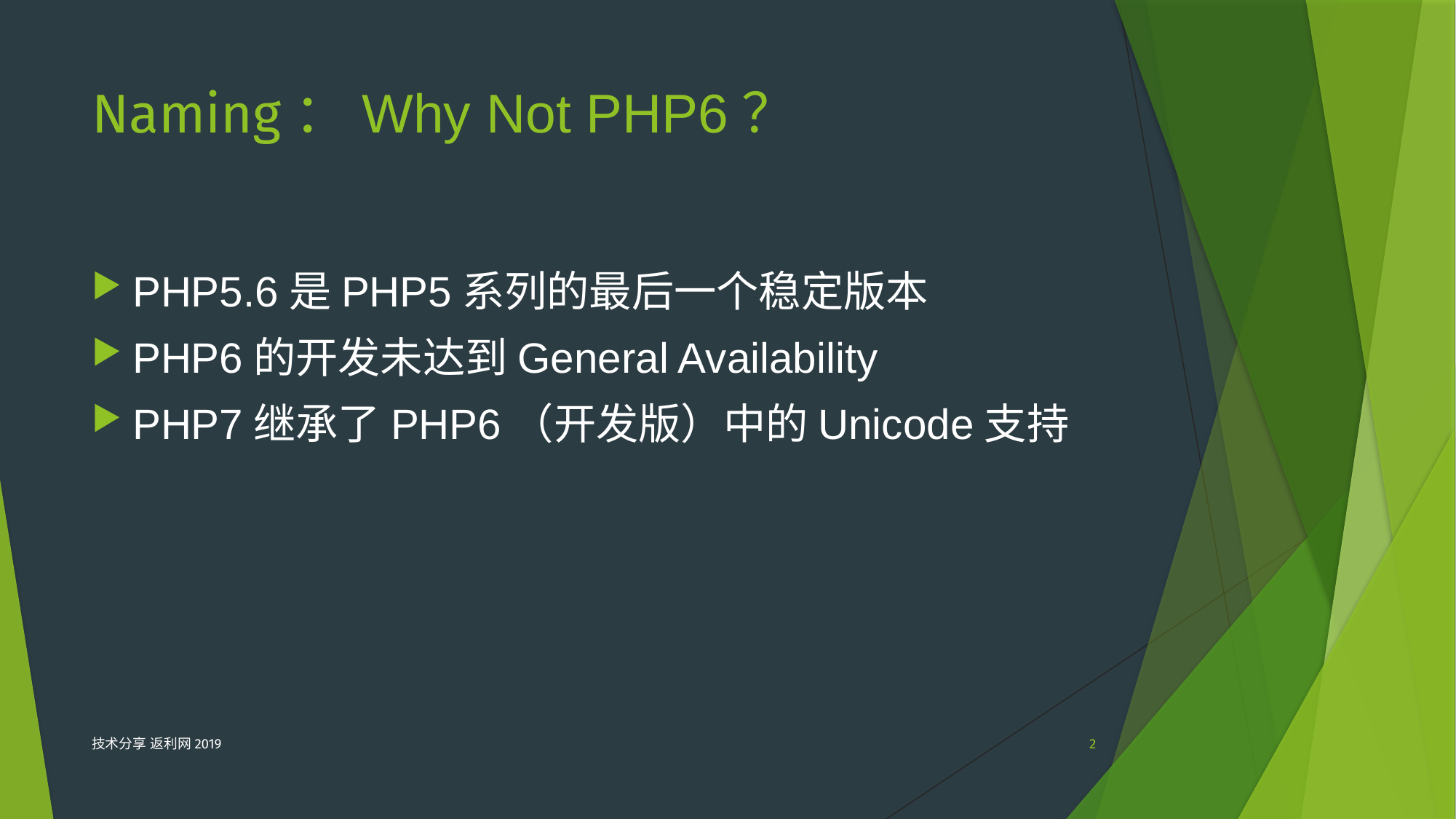

# Naming：Why Not PHP6？
PHP5.6是PHP5系列的最后一个稳定版本
PHP6的开发未达到General Availability
PHP7继承了PHP6（开发版）中的Unicode支持
技术分享 返利网2019
2